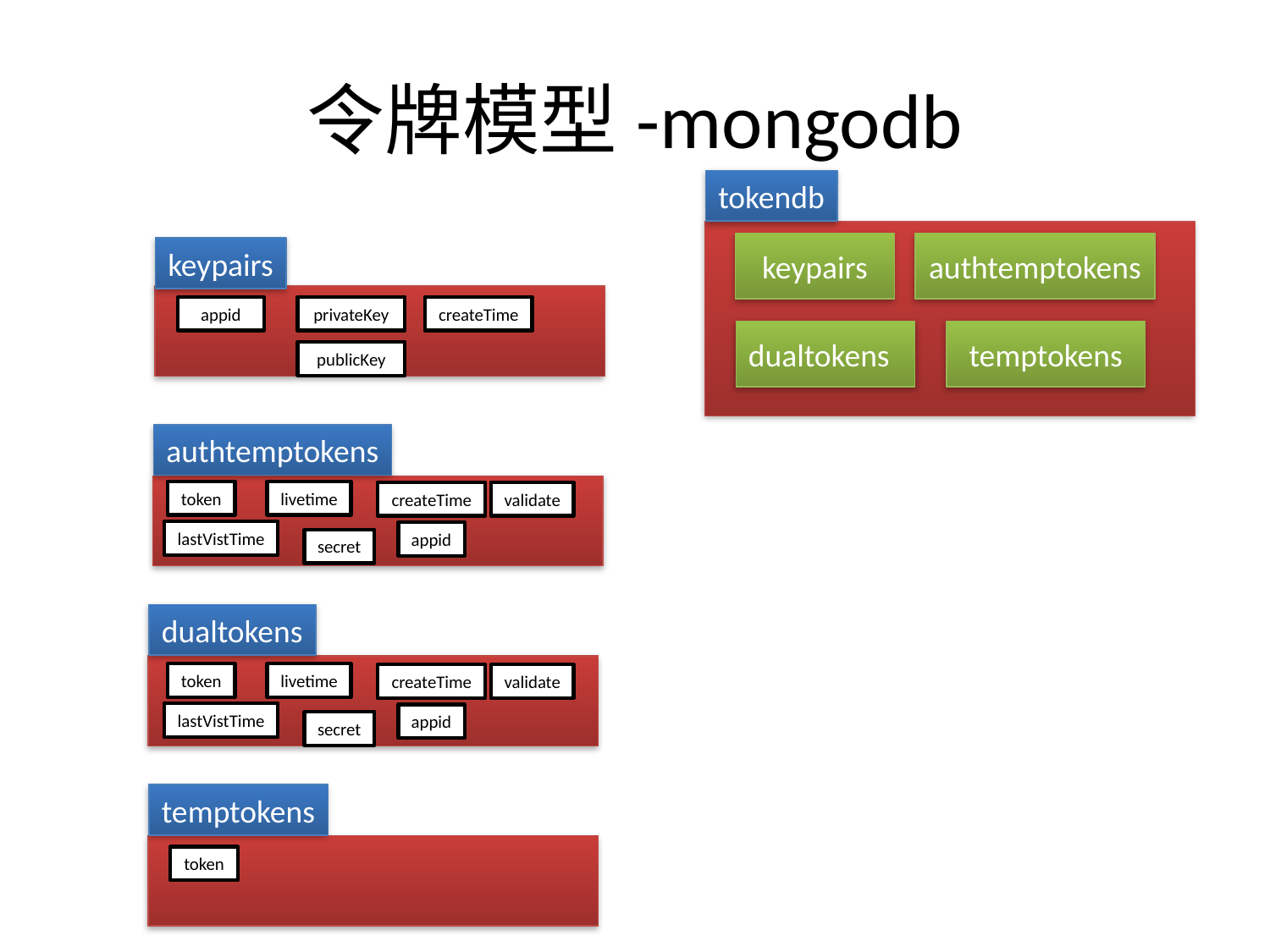

# 令牌模型-mongodb
tokendb

keypairs
authtemptokens
keypairs

createTime
appid
privateKey
dualtokens
temptokens
publicKey
authtemptokens

token
livetime
createTime
validate
lastVistTime
appid
secret
dualtokens

token
livetime
createTime
validate
lastVistTime
appid
secret
temptokens

token